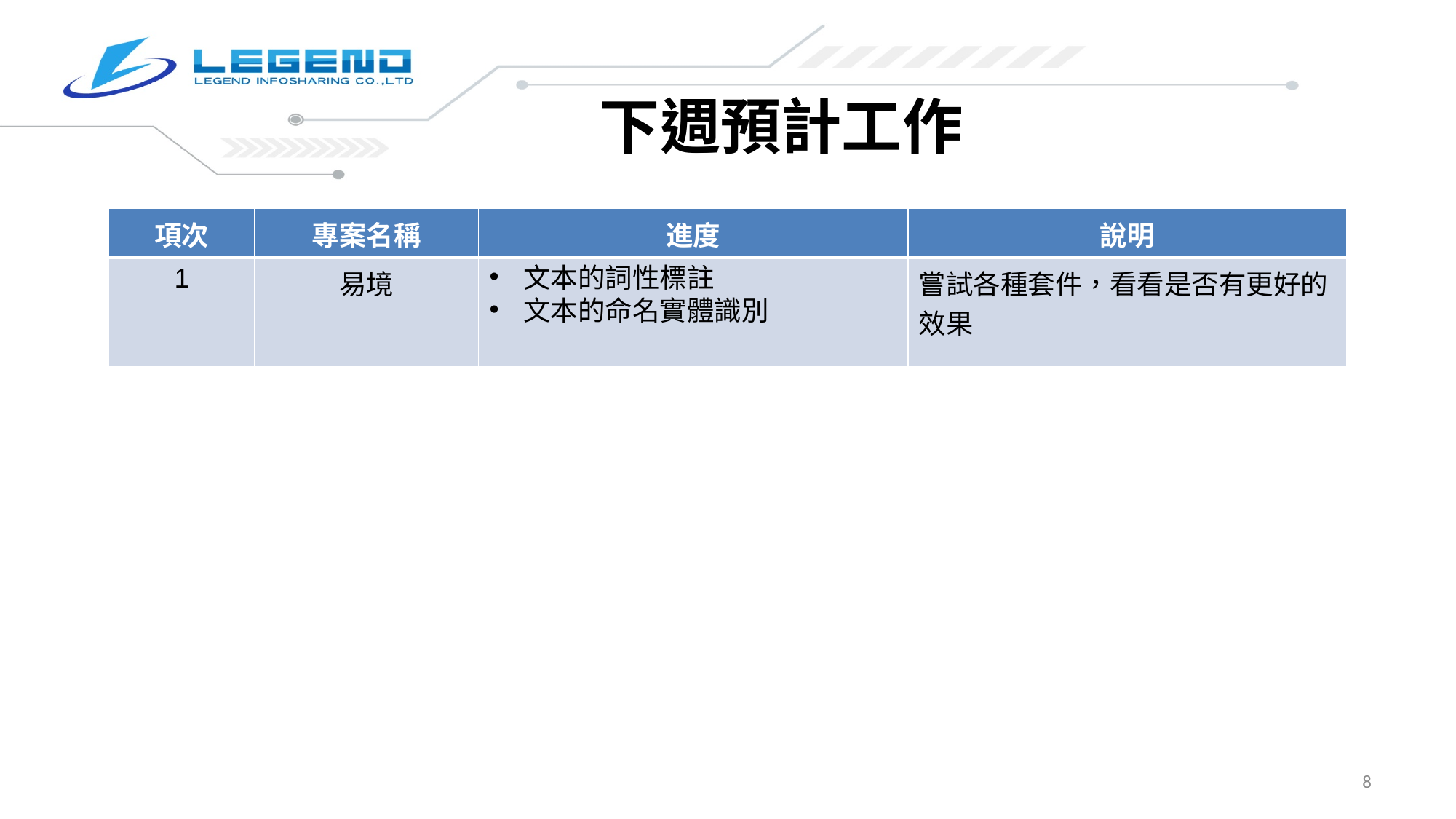

# 下週預計工作
| 項次 | 專案名稱 | 進度 | 說明 |
| --- | --- | --- | --- |
| 1 | 易境 | 文本的詞性標註 文本的命名實體識別 | 嘗試各種套件，看看是否有更好的效果 |
8